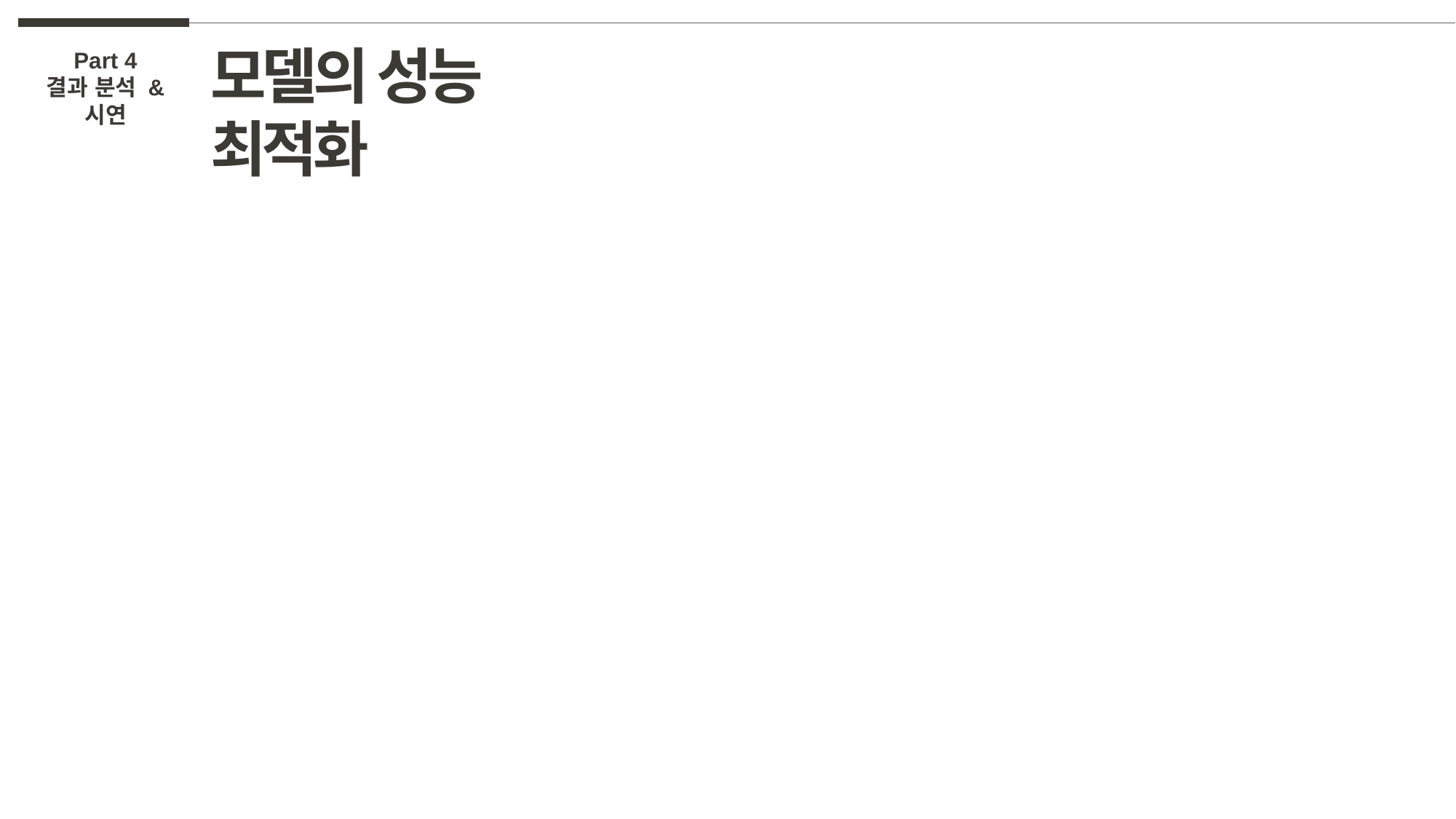

모델의 성능 최적화
Part 4
결과 분석 & 시연